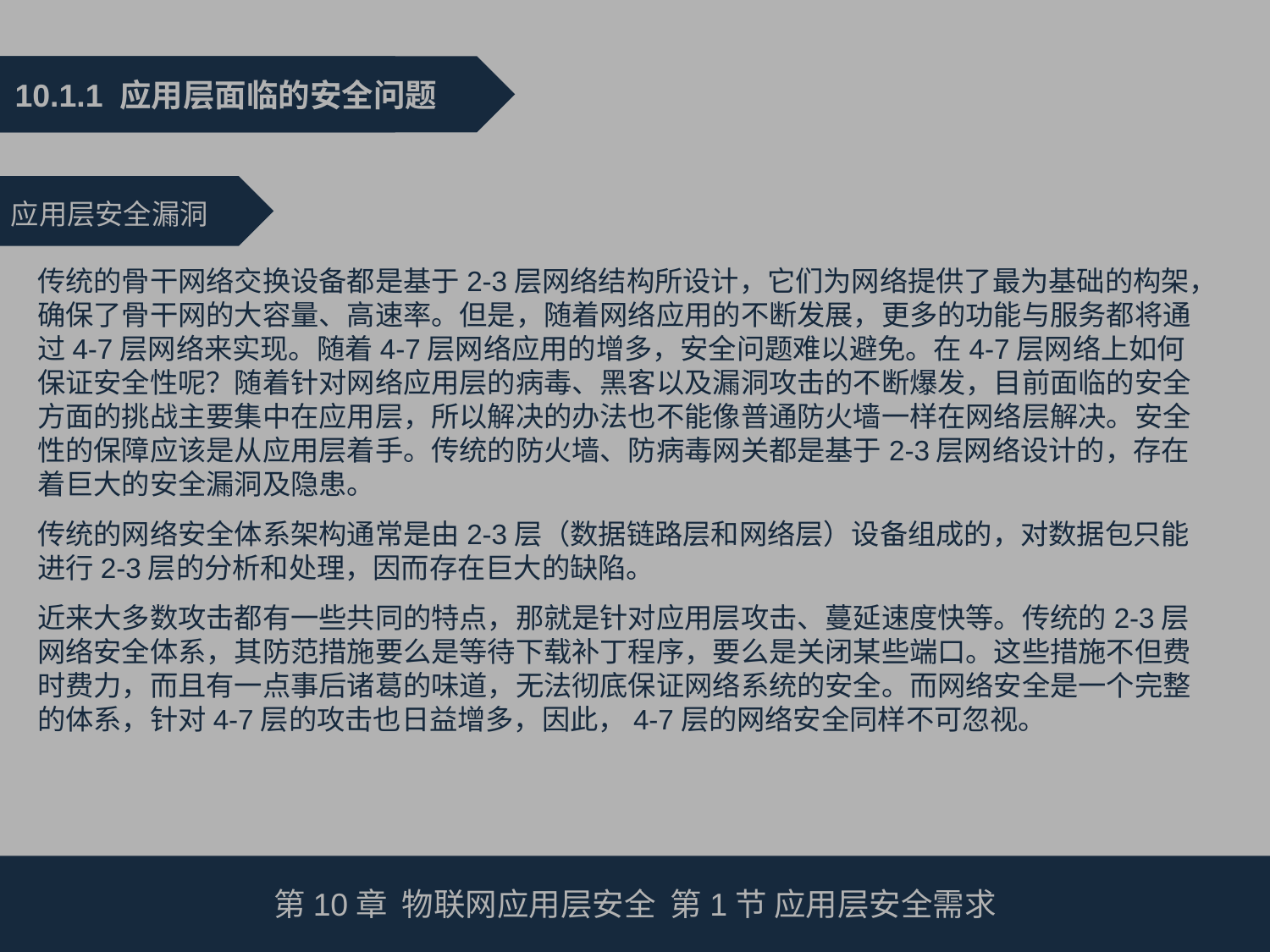

10.1.1 应用层面临的安全问题

应用层安全漏洞
传统的骨干网络交换设备都是基于2-3层网络结构所设计，它们为网络提供了最为基础的构架，确保了骨干网的大容量、高速率。但是，随着网络应用的不断发展，更多的功能与服务都将通过4-7层网络来实现。随着4-7层网络应用的增多，安全问题难以避免。在4-7层网络上如何保证安全性呢？随着针对网络应用层的病毒、黑客以及漏洞攻击的不断爆发，目前面临的安全方面的挑战主要集中在应用层，所以解决的办法也不能像普通防火墙一样在网络层解决。安全性的保障应该是从应用层着手。传统的防火墙、防病毒网关都是基于2-3层网络设计的，存在着巨大的安全漏洞及隐患。
传统的网络安全体系架构通常是由2-3层（数据链路层和网络层）设备组成的，对数据包只能进行2-3层的分析和处理，因而存在巨大的缺陷。
近来大多数攻击都有一些共同的特点，那就是针对应用层攻击、蔓延速度快等。传统的2-3层网络安全体系，其防范措施要么是等待下载补丁程序，要么是关闭某些端口。这些措施不但费时费力，而且有一点事后诸葛的味道，无法彻底保证网络系统的安全。而网络安全是一个完整的体系，针对4-7层的攻击也日益增多，因此，4-7层的网络安全同样不可忽视。